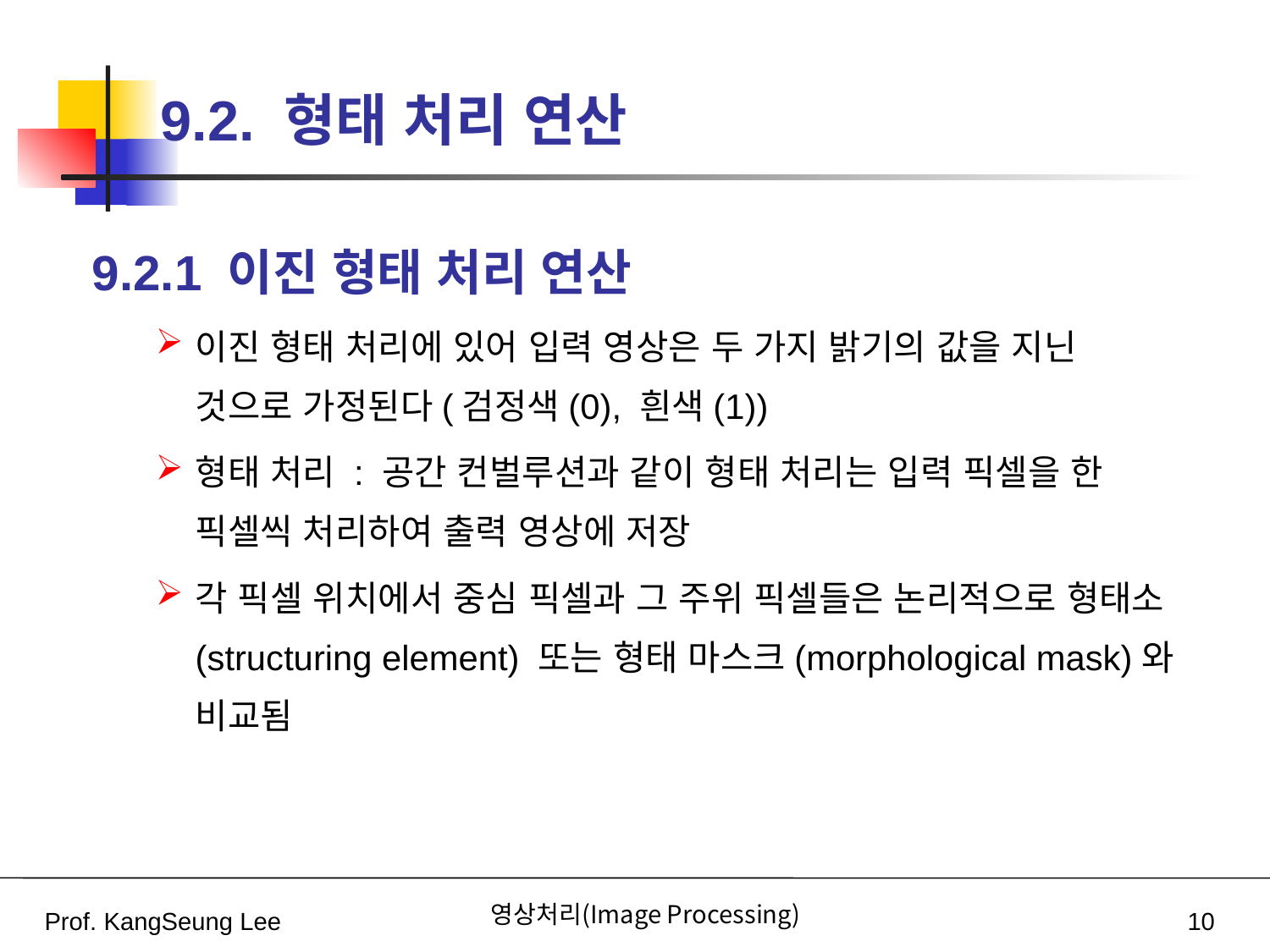

# 9.2. 형태 처리 연산
9.2.1 이진 형태 처리 연산
이진 형태 처리에 있어 입력 영상은 두 가지 밝기의 값을 지닌 것으로 가정된다(검정색(0), 흰색(1))
형태 처리 : 공간 컨벌루션과 같이 형태 처리는 입력 픽셀을 한 픽셀씩 처리하여 출력 영상에 저장
각 픽셀 위치에서 중심 픽셀과 그 주위 픽셀들은 논리적으로 형태소(structuring element) 또는 형태 마스크(morphological mask)와 비교됨
Prof. KangSeung Lee
영상처리(Image Processing)
10